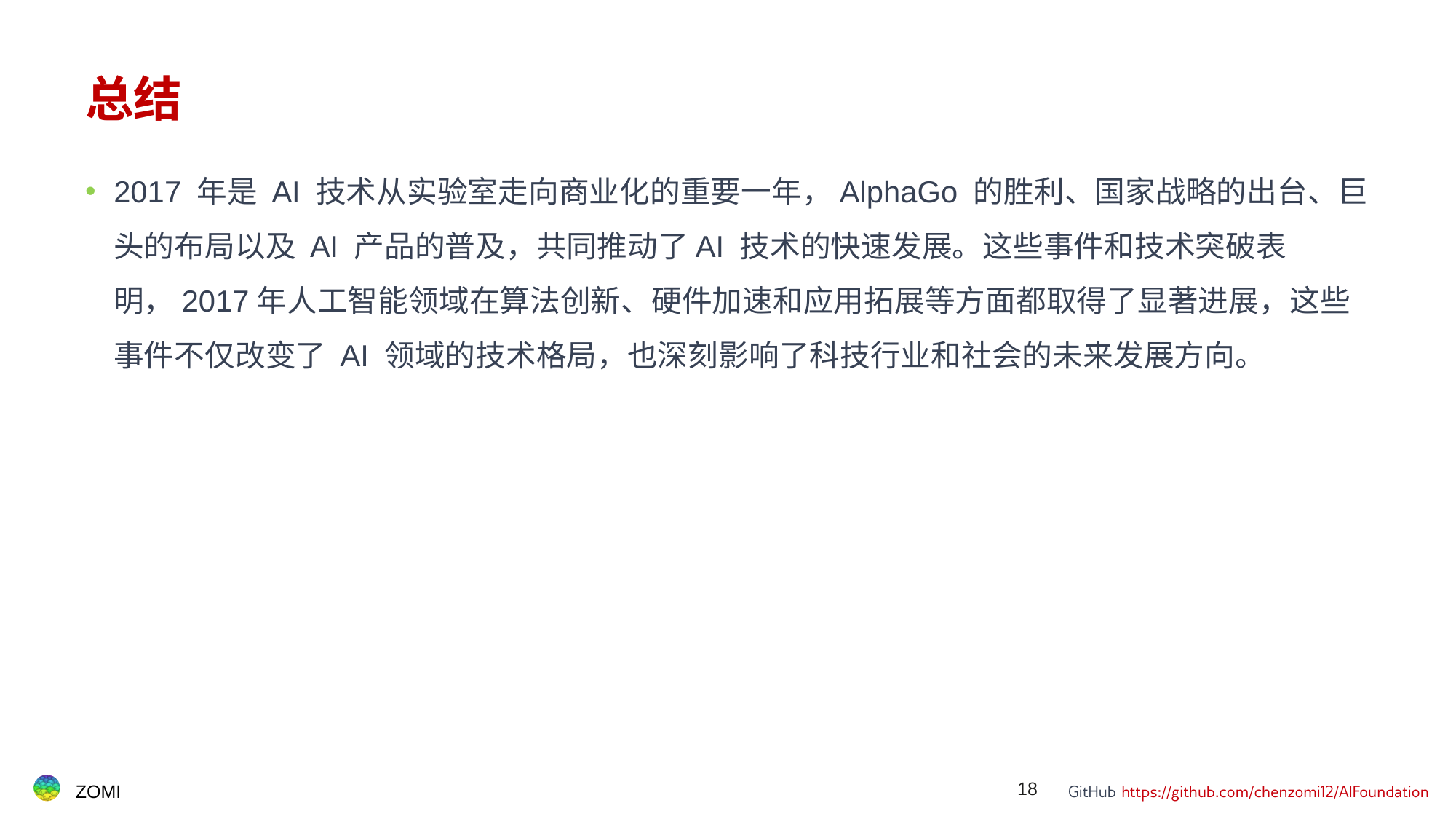

# 总结
2017 年是 AI 技术从实验室走向商业化的重要一年，AlphaGo 的胜利、国家战略的出台、巨头的布局以及 AI 产品的普及，共同推动了AI 技术的快速发展。这些事件和技术突破表明，2017年人工智能领域在算法创新、硬件加速和应用拓展等方面都取得了显著进展，这些事件不仅改变了 AI 领域的技术格局，也深刻影响了科技行业和社会的未来发展方向。